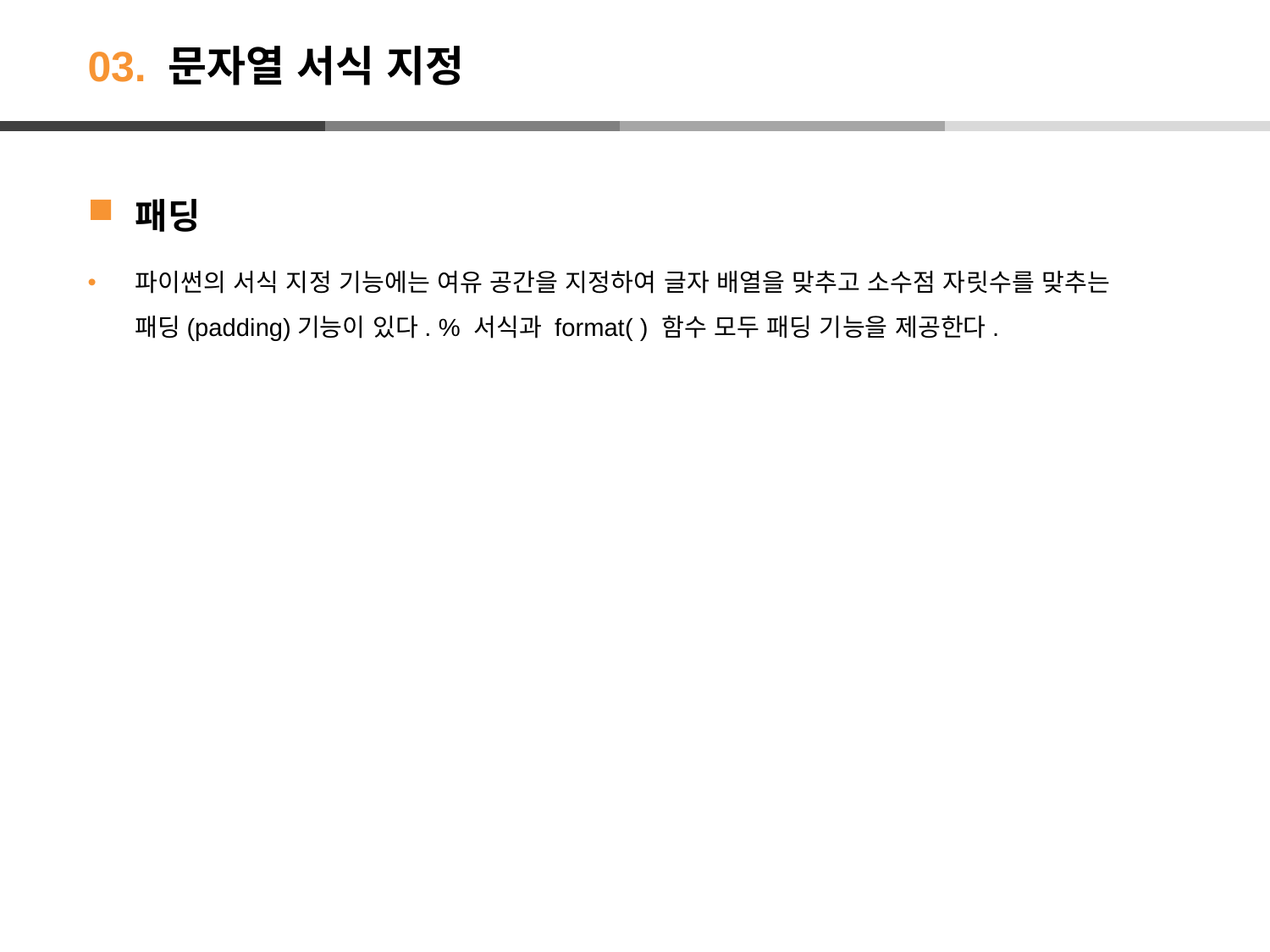

# 03. 문자열 서식 지정
패딩
파이썬의 서식 지정 기능에는 여유 공간을 지정하여 글자 배열을 맞추고 소수점 자릿수를 맞추는 패딩(padding)기능이 있다. % 서식과 format( ) 함수 모두 패딩 기능을 제공한다.